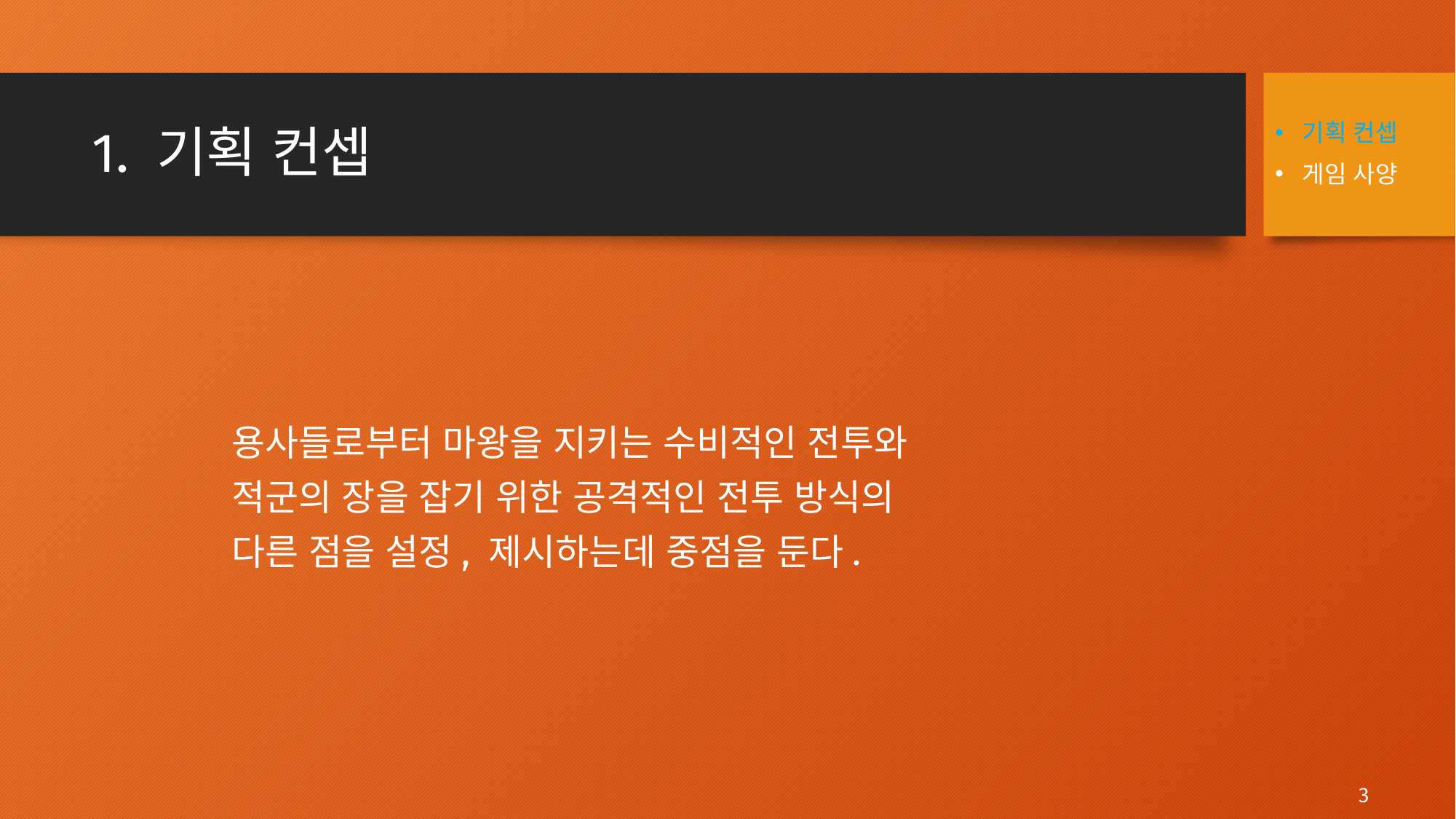

기획 컨셉
게임 사양
# 1. 기획 컨셉
용사들로부터 마왕을 지키는 수비적인 전투와
적군의 장을 잡기 위한 공격적인 전투 방식의
다른 점을 설정, 제시하는데 중점을 둔다.
3